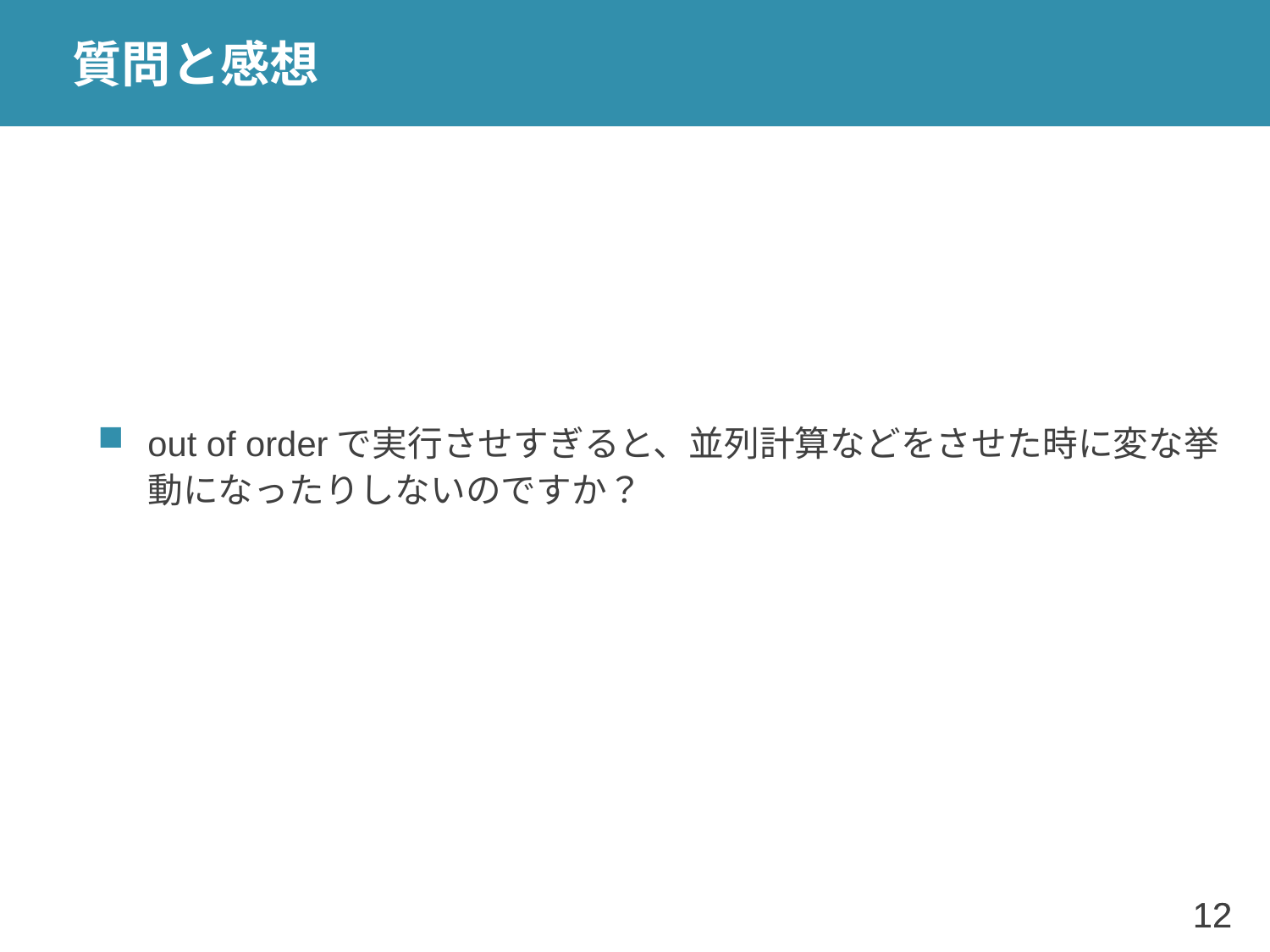

# 質問と感想
out of orderで実行させすぎると、並列計算などをさせた時に変な挙動になったりしないのですか？